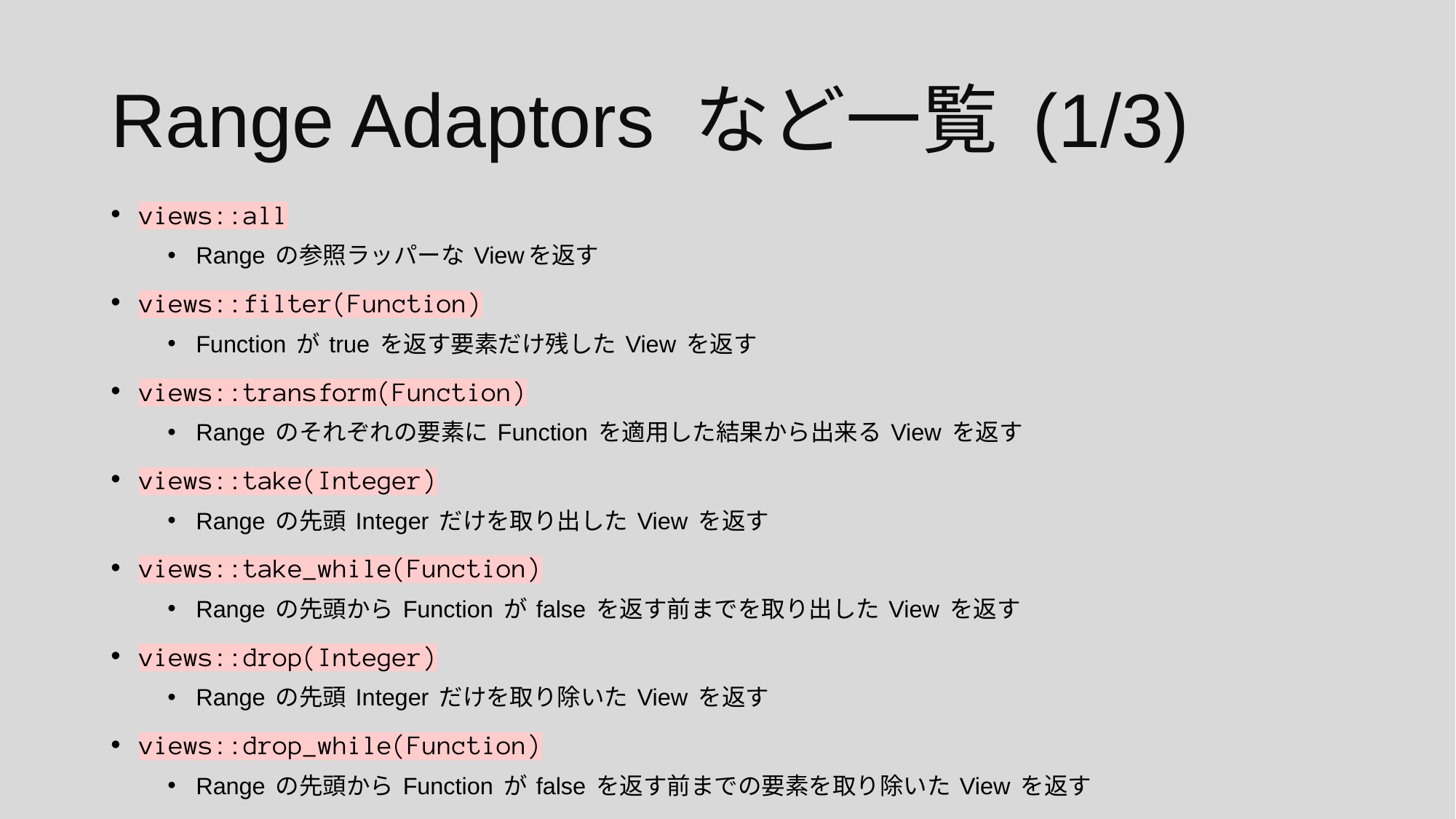

# Range Adaptors など一覧 (1/3)
views::all
Range の参照ラッパーな Viewを返す
views::filter(Function)
Function が true を返す要素だけ残した View を返す
views::transform(Function)
Range のそれぞれの要素に Function を適用した結果から出来る View を返す
views::take(Integer)
Range の先頭 Integer だけを取り出した View を返す
views::take_while(Function)
Range の先頭から Function が false を返す前までを取り出した View を返す
views::drop(Integer)
Range の先頭 Integer だけを取り除いた View を返す
views::drop_while(Function)
Range の先頭から Function が false を返す前までの要素を取り除いた View を返す